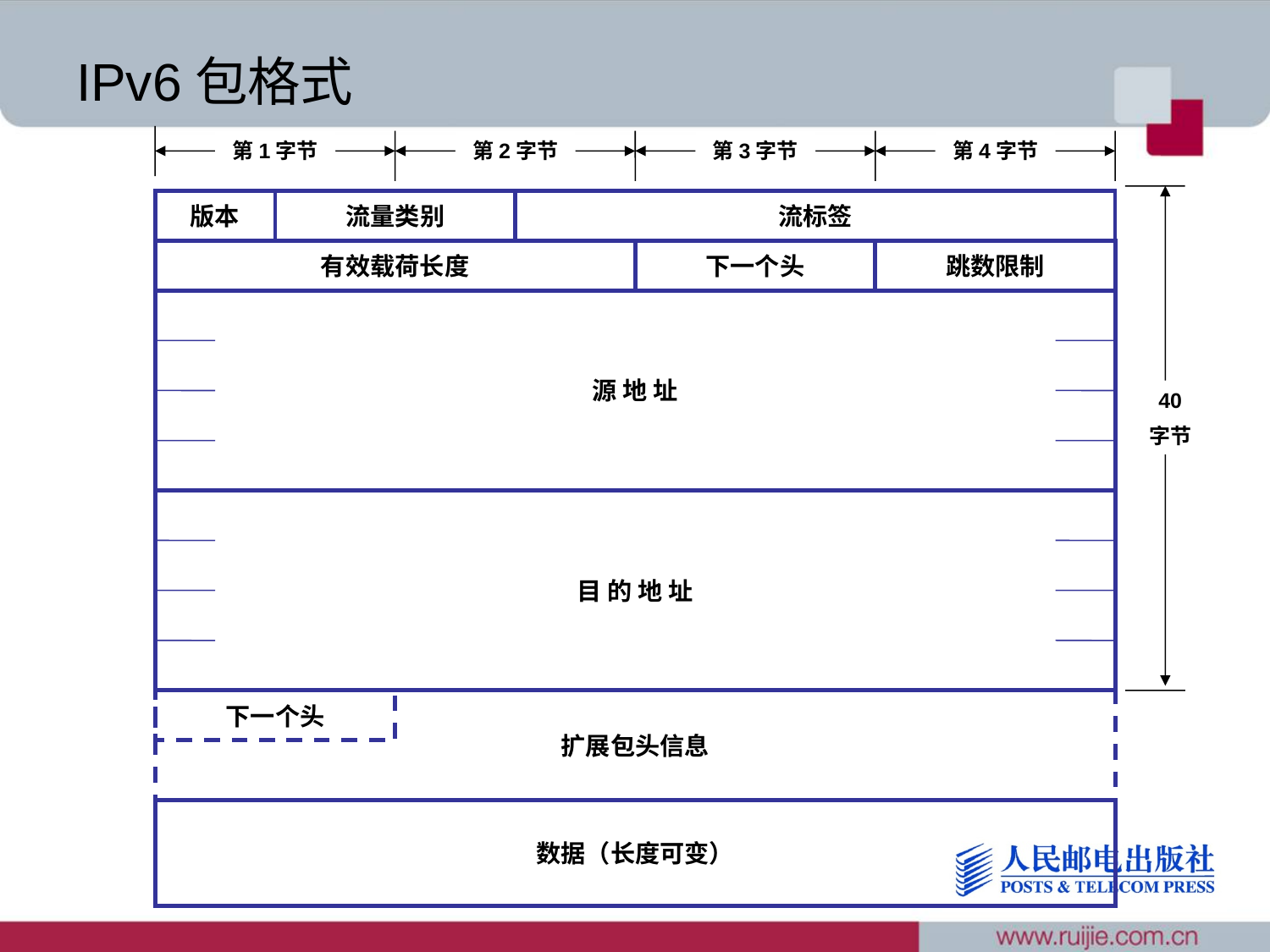

# IPv6包格式

第1字节

第2字节

第3字节

第4字节

版本
流量类别
流标签
有效载荷长度
下一个头
跳数限制
源 地 址

40
字节

目 的 地 址

下一个头
扩展包头信息

数据（长度可变）